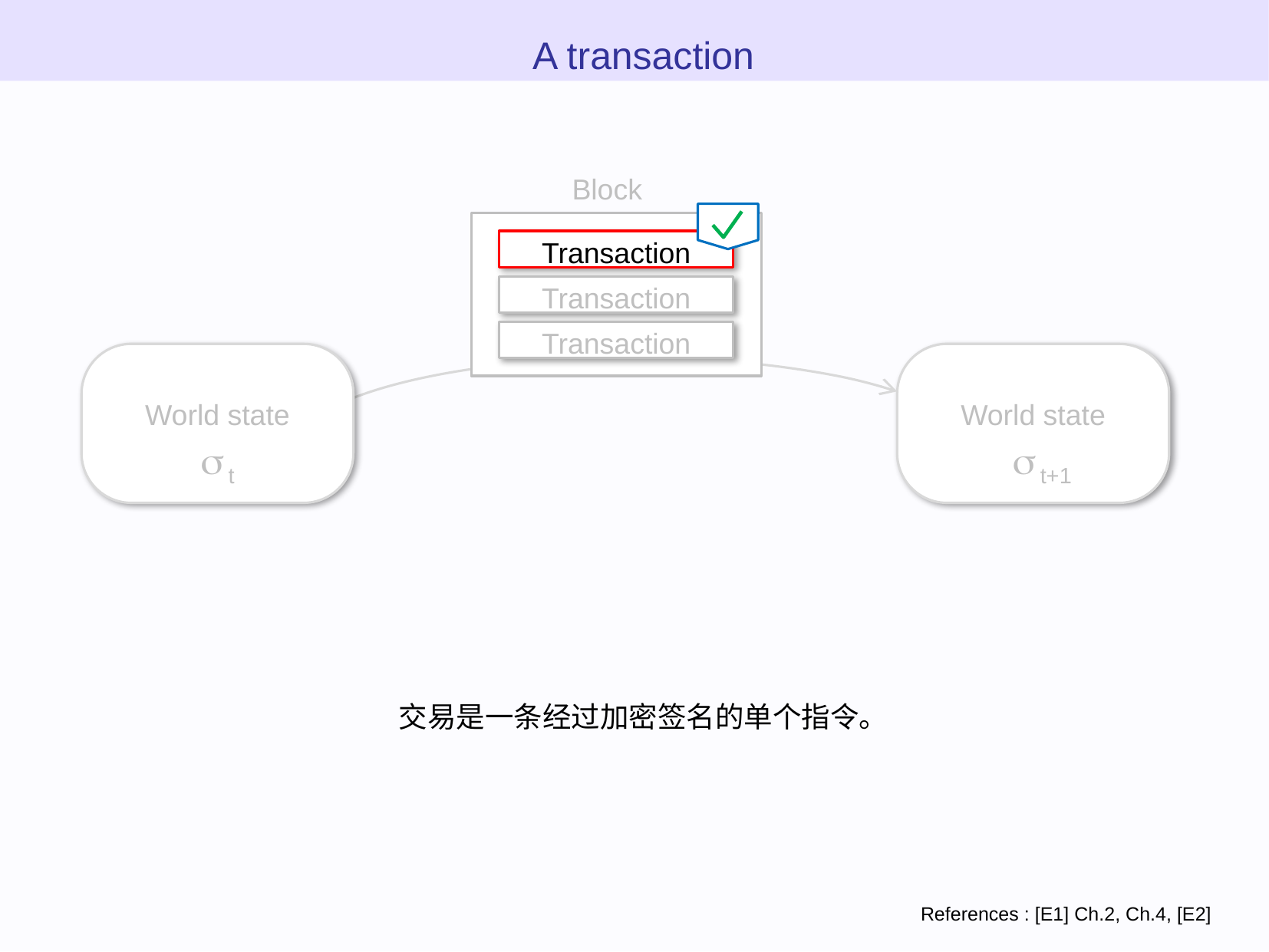

A transaction
Block

Transaction

Transaction

Transaction

World state
World state
σ t
σ t+1
交易是一条经过加密签名的单个指令。
References : [E1] Ch.2, Ch.4, [E2]